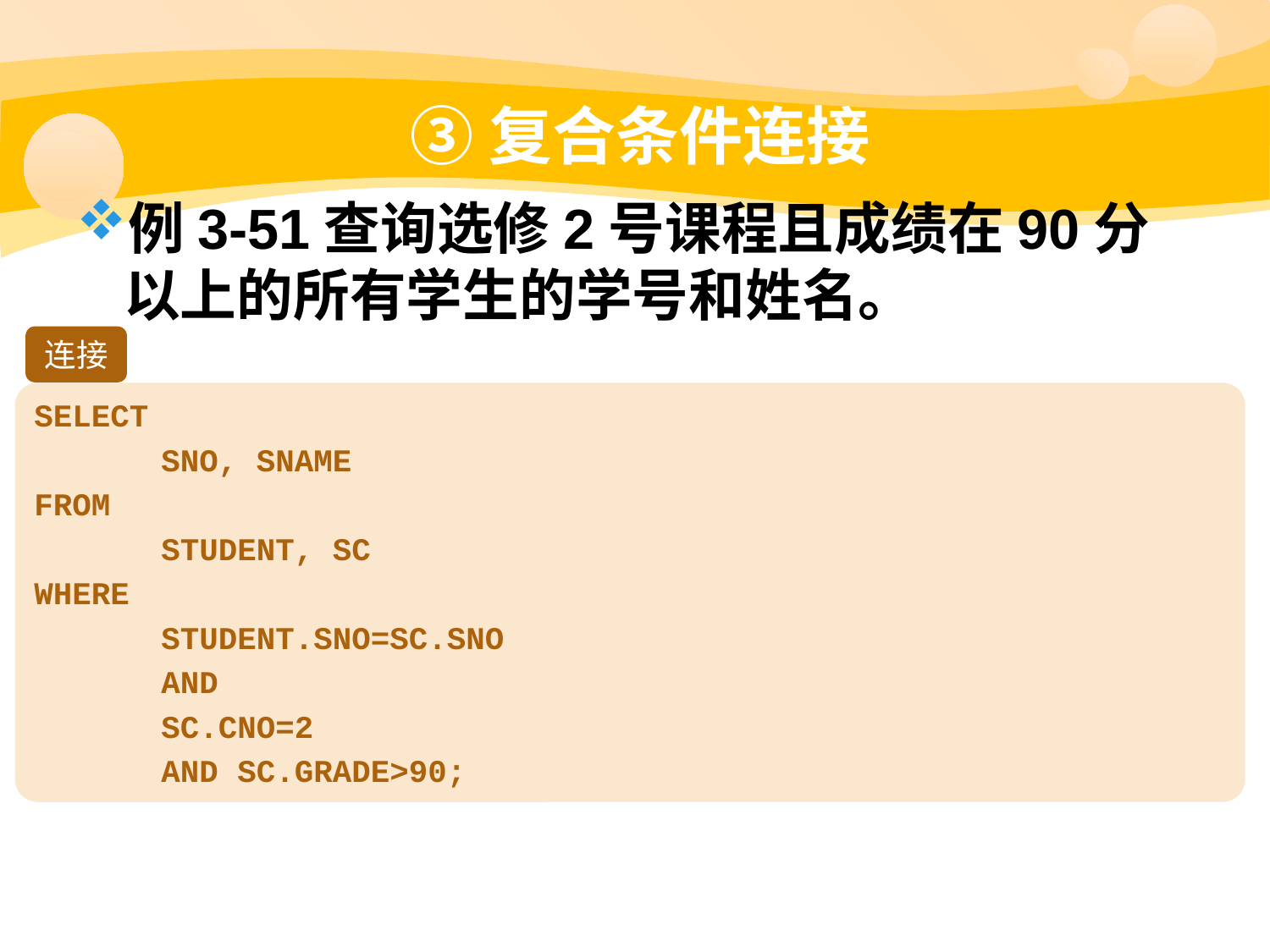

# ③复合条件连接
例3-51查询选修2号课程且成绩在90分以上的所有学生的学号和姓名。
连接
SELECT
	SNO, SNAME
FROM
	STUDENT, SC
WHERE
	STUDENT.SNO=SC.SNO
	AND
	SC.CNO=2
	AND SC.GRADE>90;